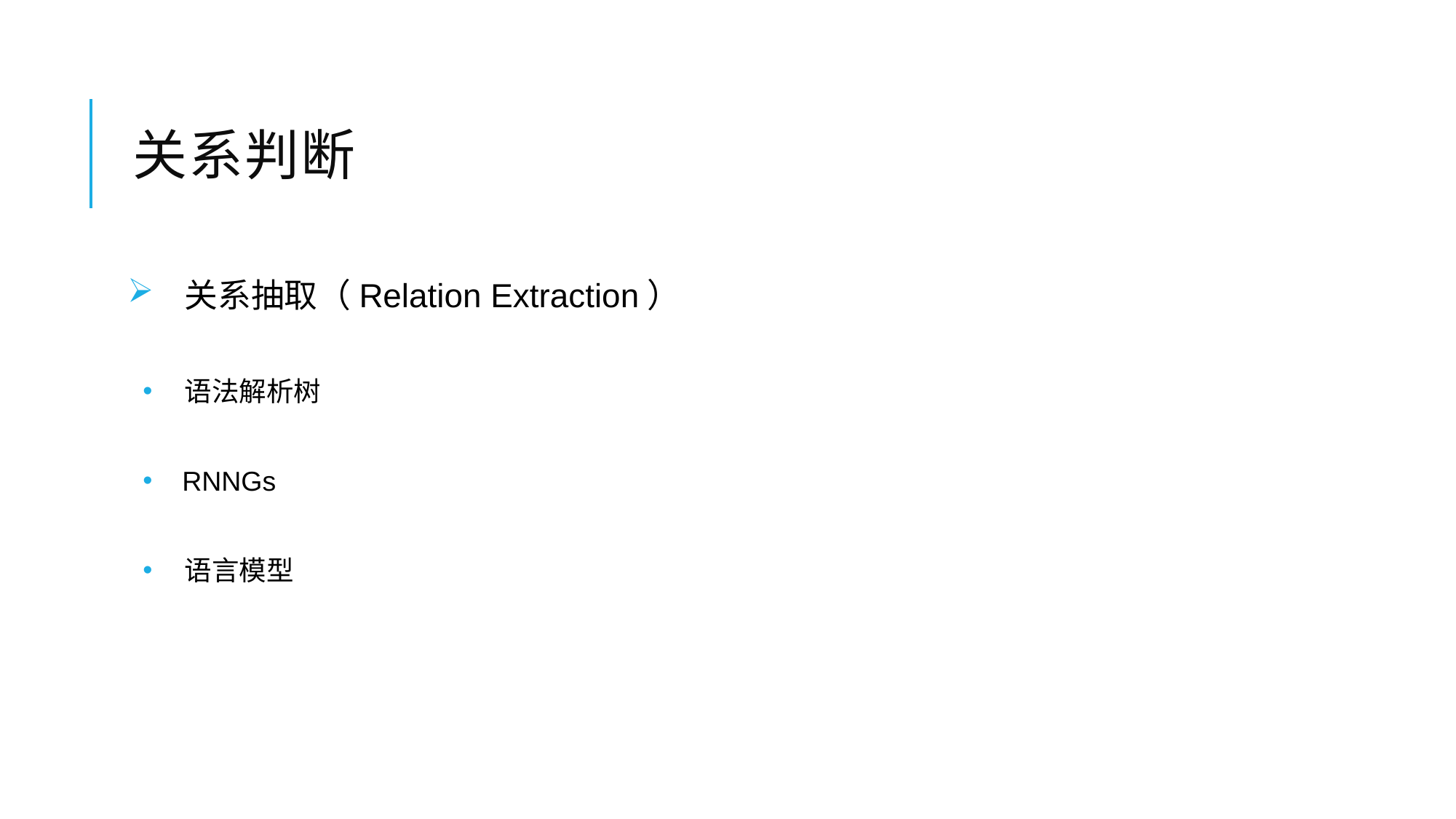

# 关系判断
   关系抽取（Relation Extraction）

   语法解析树

   RNNGs

   语言模型